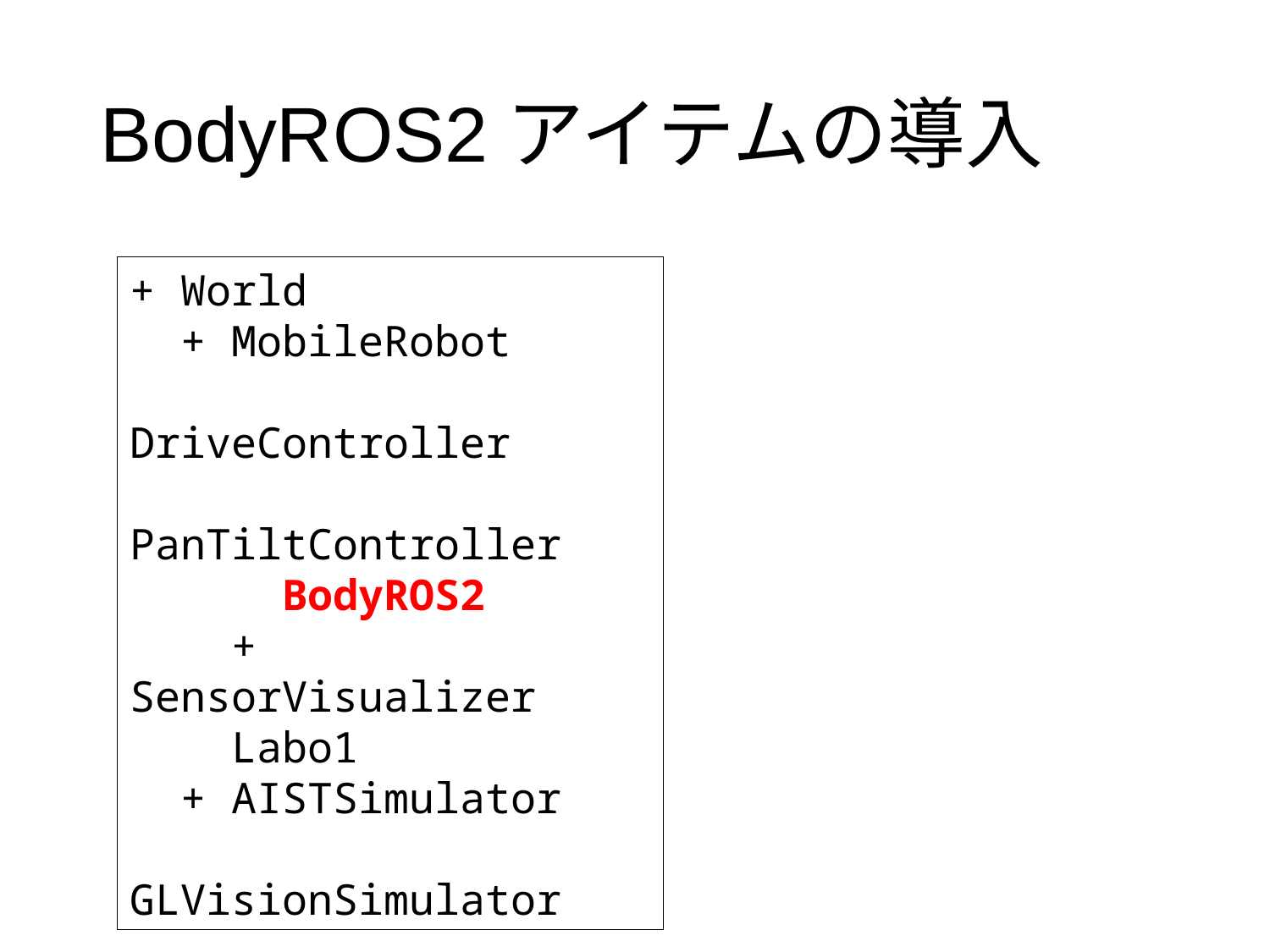

# BodyROS2アイテムの導入
+ World
  + MobileRobot
      DriveController
      PanTiltController
      BodyROS2
    + SensorVisualizer
    Labo1
  + AISTSimulator
      GLVisionSimulator